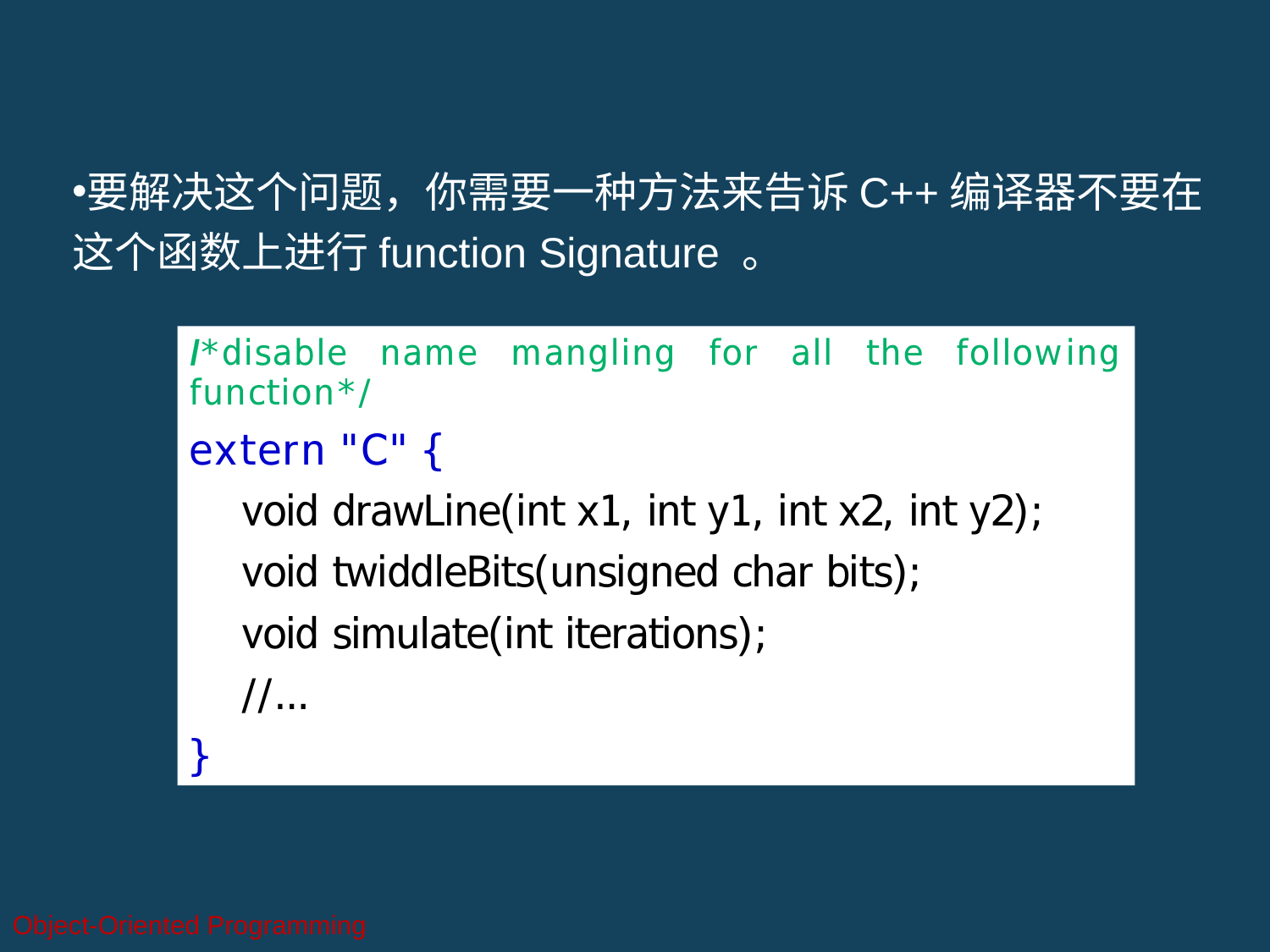

要解决这个问题，你需要一种方法来告诉C++编译器不要在这个函数上进行function Signature 。
/*disable name mangling for all the following function*/
extern "C" {
    void drawLine(int x1, int y1, int x2, int y2);
    void twiddleBits(unsigned char bits);
    void simulate(int iterations);
    //…
}
Object-Oriented Programming